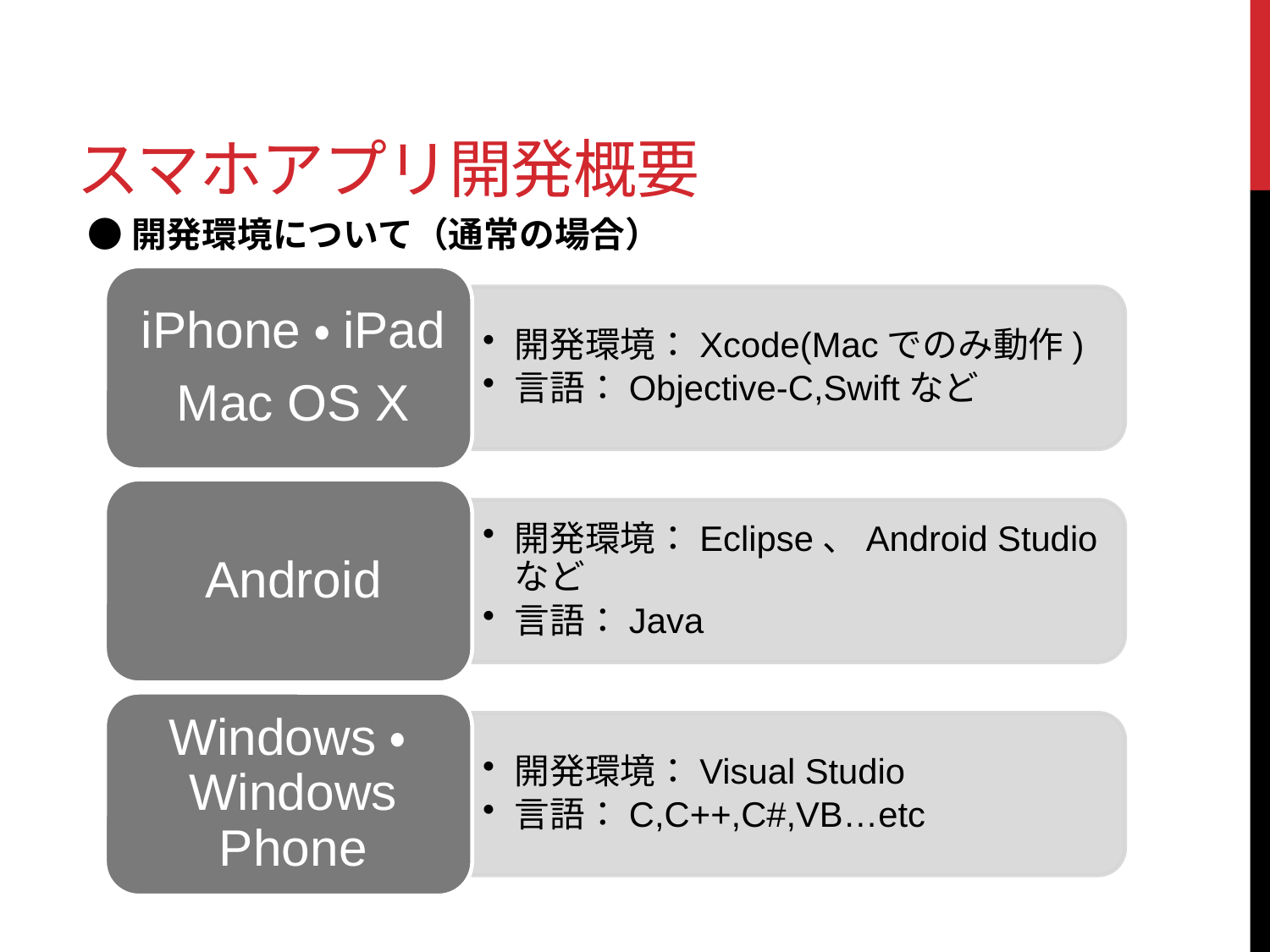

# スマホアプリ開発概要
●開発環境について（通常の場合）
開発環境：Xcode(Macでのみ動作)
言語：Objective-C,Swiftなど
iPhone・iPad
Mac OS X
開発環境：Eclipse、Android Studioなど
言語：Java
Android
開発環境：Visual Studio
言語：C,C++,C#,VB…etc
Windows・Windows Phone